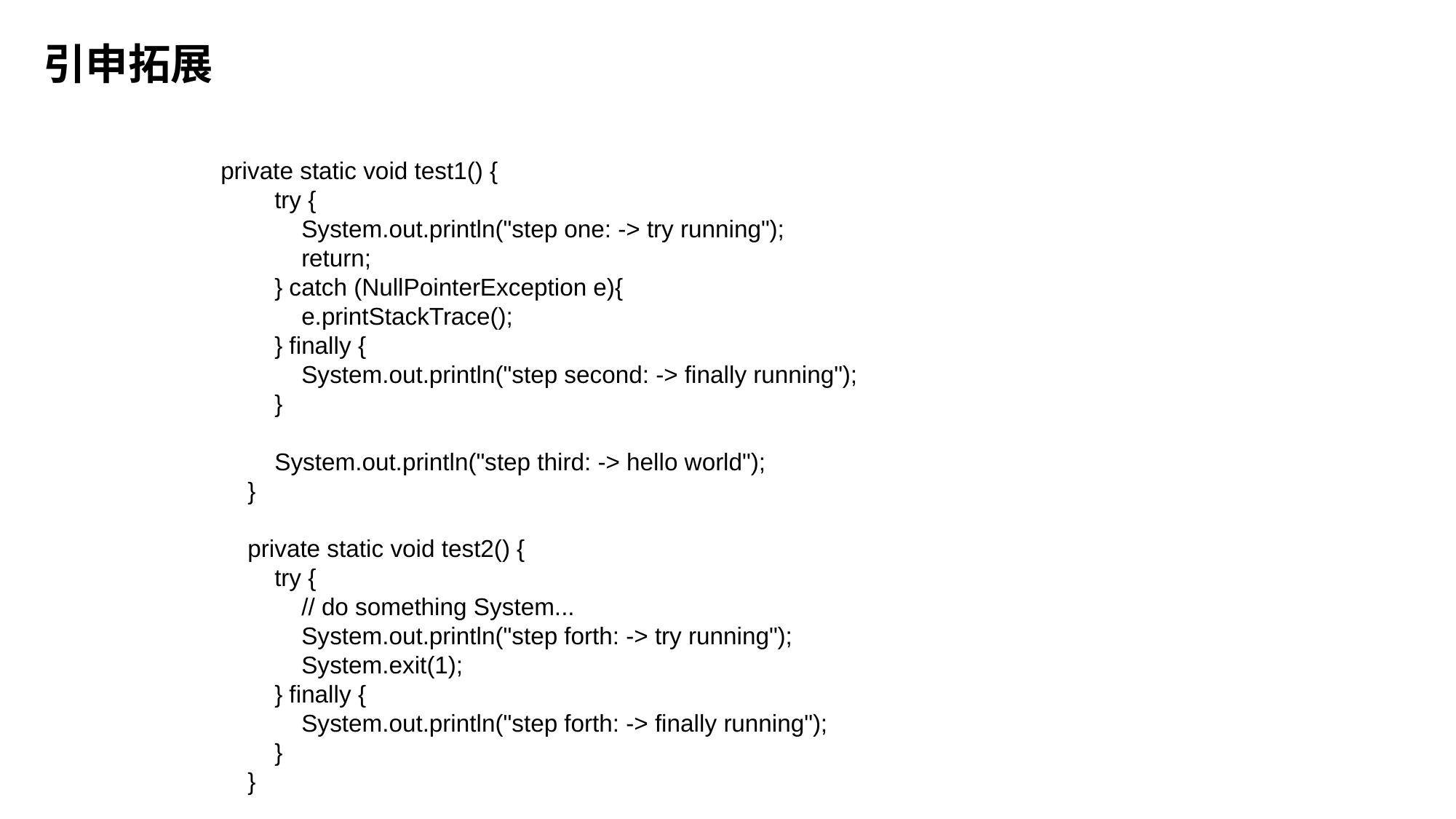

引申拓展
private static void test1() {
        try {
            System.out.println("step one: -> try running");
            return;
        } catch (NullPointerException e){
            e.printStackTrace();
        } finally {
            System.out.println("step second: -> finally running");
        }

        System.out.println("step third: -> hello world");
    }

    private static void test2() {
        try {
            // do something System...
            System.out.println("step forth: -> try running");
            System.exit(1);
        } finally {
            System.out.println("step forth: -> finally running");
        }
    }